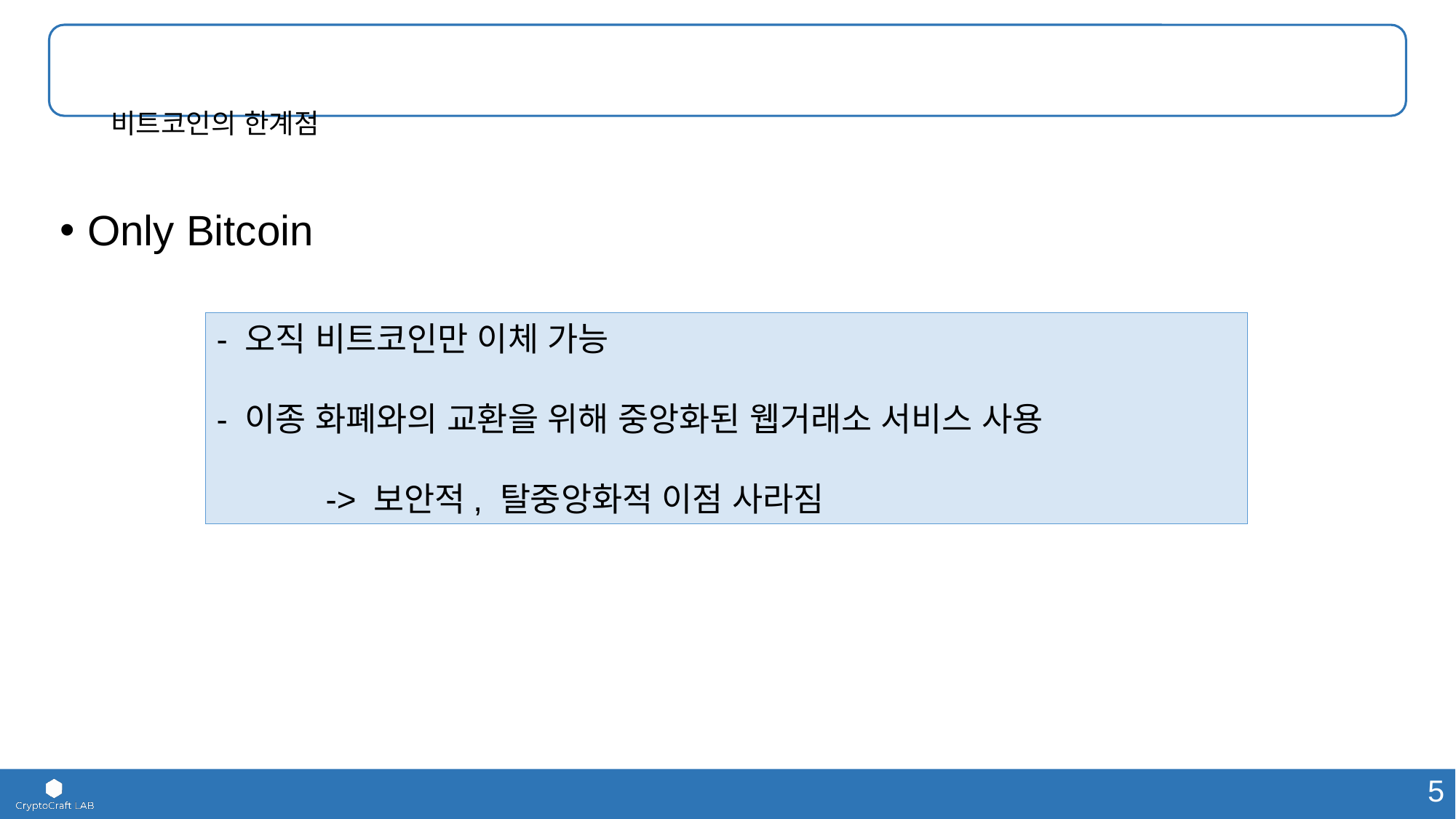

# 비트코인의 한계점

Only Bitcoin

- 오직 비트코인만 이체 가능

- 이종 화폐와의 교환을 위해 중앙화된 웹거래소 서비스 사용

	-> 보안적, 탈중앙화적 이점 사라짐